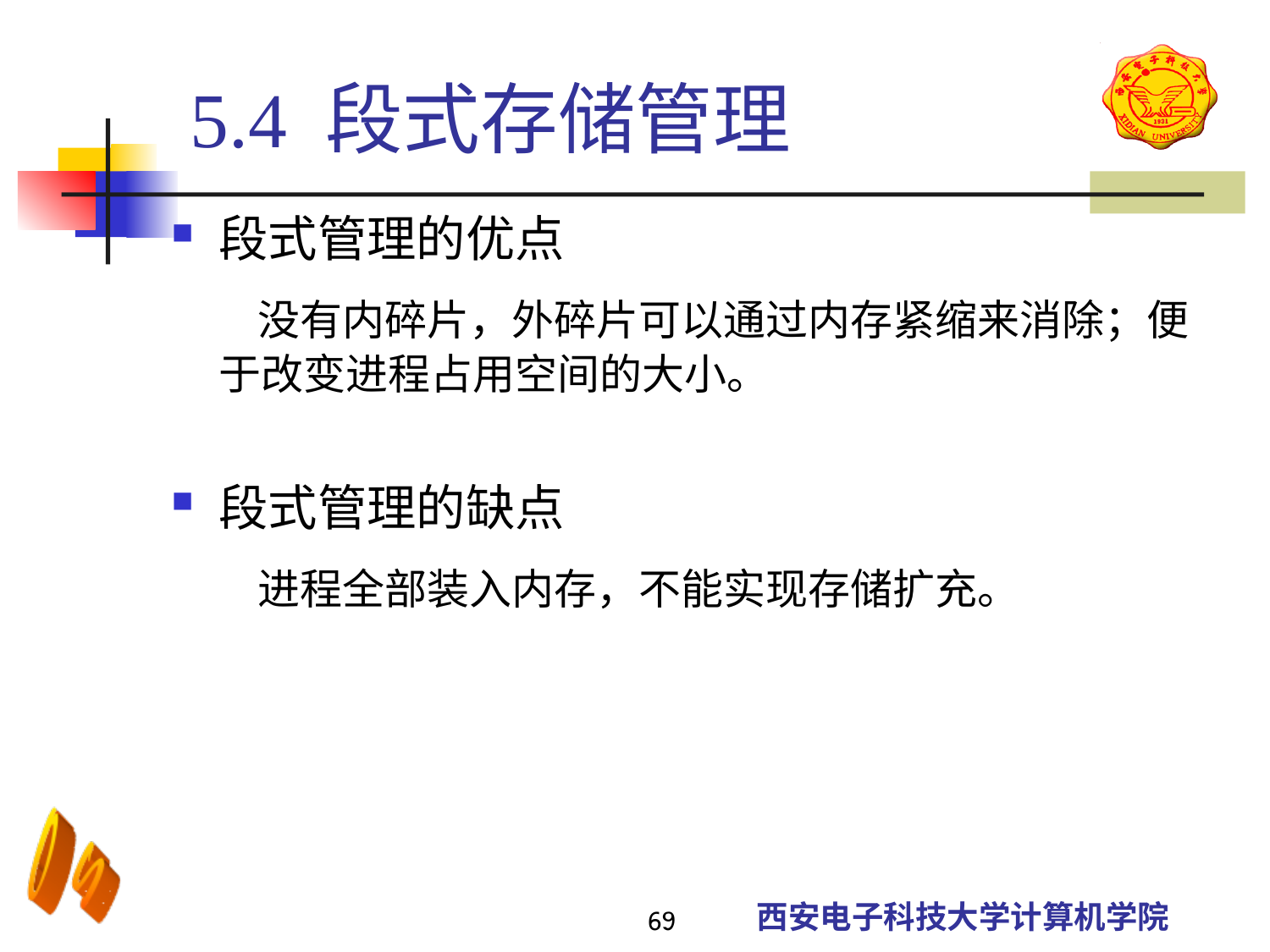

5.4 段式存储管理
段式管理的优点
	  没有内碎片，外碎片可以通过内存紧缩来消除；便于改变进程占用空间的大小。

段式管理的缺点
	  进程全部装入内存，不能实现存储扩充。
69